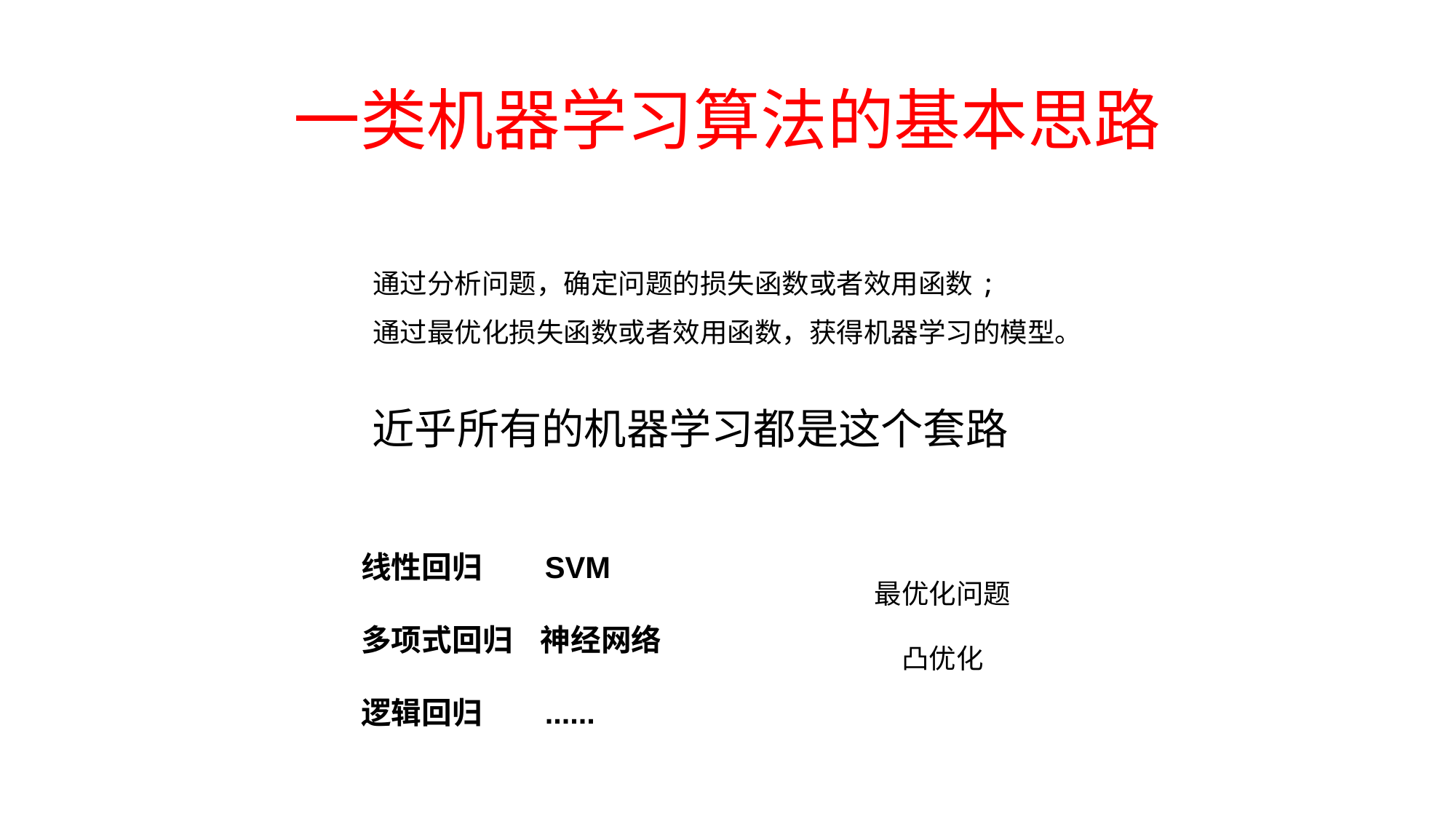

# 一类机器学习算法的基本思路
通过分析问题，确定问题的损失函数或者效用函数;
通过最优化损失函数或者效用函数，获得机器学习的模型。
近乎所有的机器学习都是这个套路
线性回归        SVM
多项式回归    神经网络
逻辑回归        ......
最优化问题
凸优化